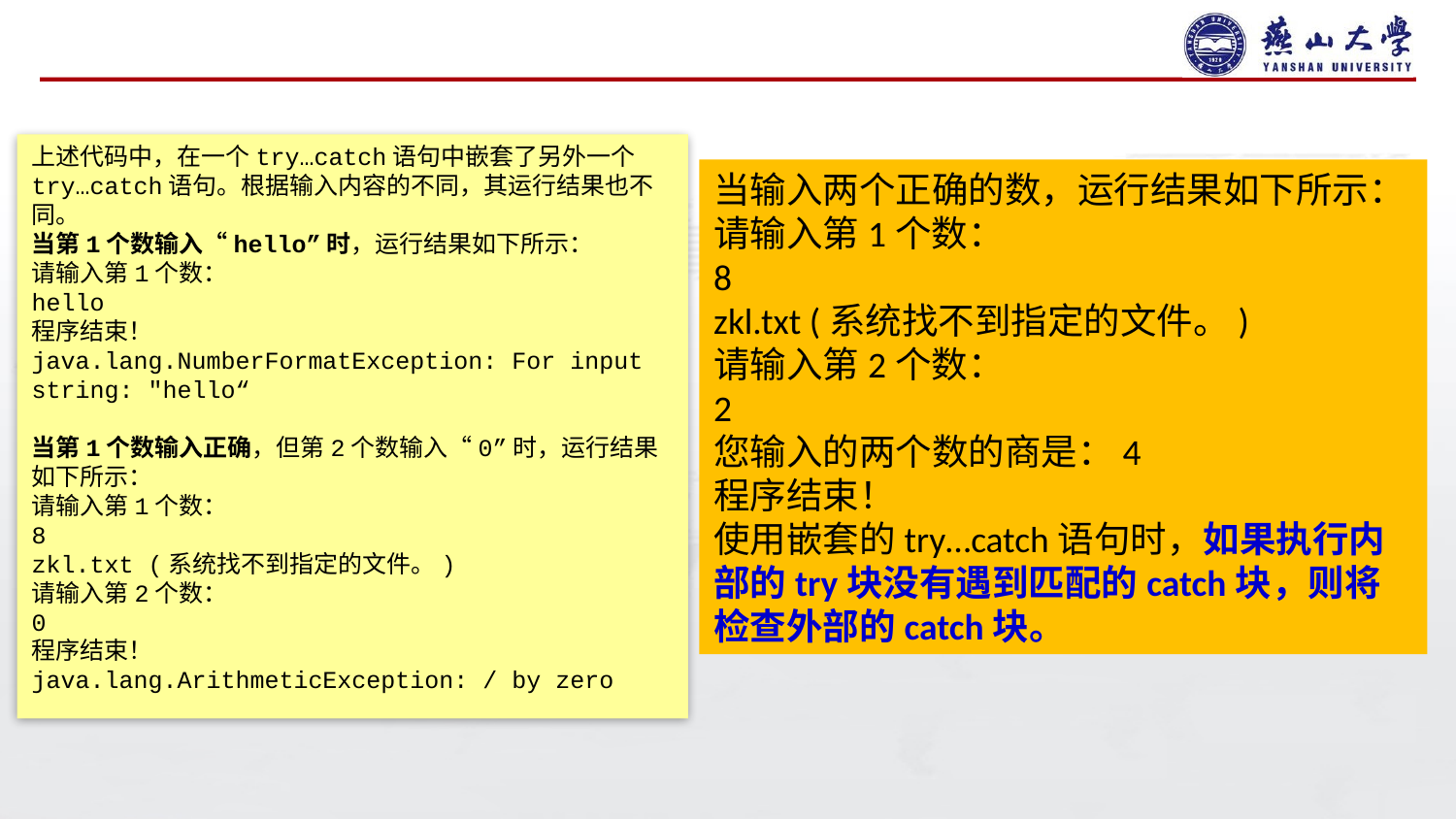

#
上述代码中，在一个try…catch语句中嵌套了另外一个try…catch语句。根据输入内容的不同，其运行结果也不同。
当第1个数输入“hello”时，运行结果如下所示：
请输入第1个数：
hello
程序结束！
java.lang.NumberFormatException: For input string: "hello“

当第1个数输入正确，但第2个数输入“0”时，运行结果如下所示：
请输入第1个数：
8
zkl.txt (系统找不到指定的文件。)
请输入第2个数：
0
程序结束！
java.lang.ArithmeticException: / by zero

当输入两个正确的数，运行结果如下所示：
请输入第1个数：
8
zkl.txt (系统找不到指定的文件。)
请输入第2个数：
2
您输入的两个数的商是：4
程序结束！
使用嵌套的try…catch语句时，如果执行内部的try块没有遇到匹配的catch块，则将检查外部的catch块。